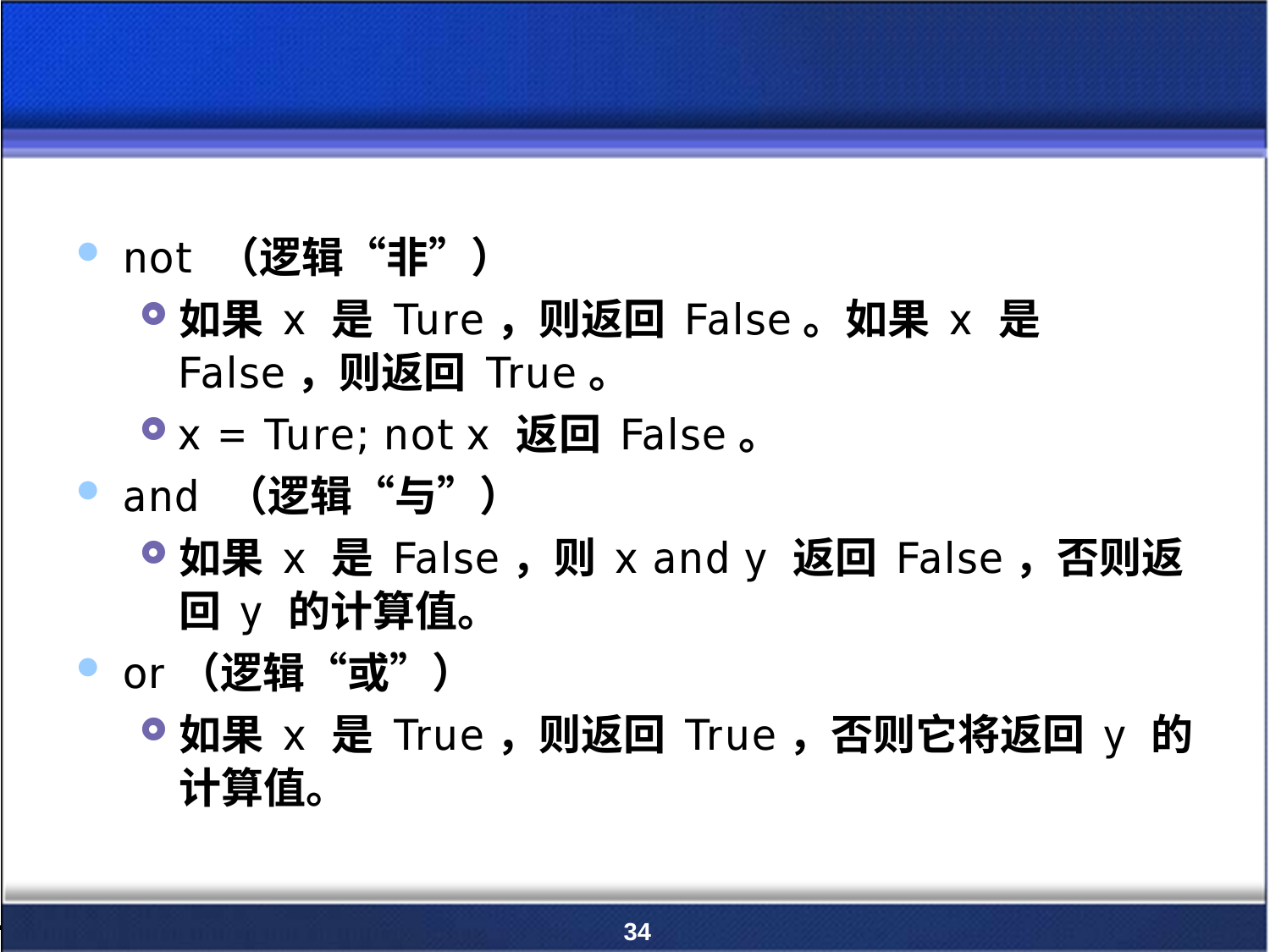

#
not （逻辑“非”）
如果 x 是 Ture，则返回 False。如果 x 是 False，则返回 True。
x = Ture; not x 返回 False。
and （逻辑“与”）
如果 x 是 False，则 x and y 返回 False，否则返回 y 的计算值。
or（逻辑“或”）
如果 x 是 True，则返回 True，否则它将返回 y 的计算值。
34